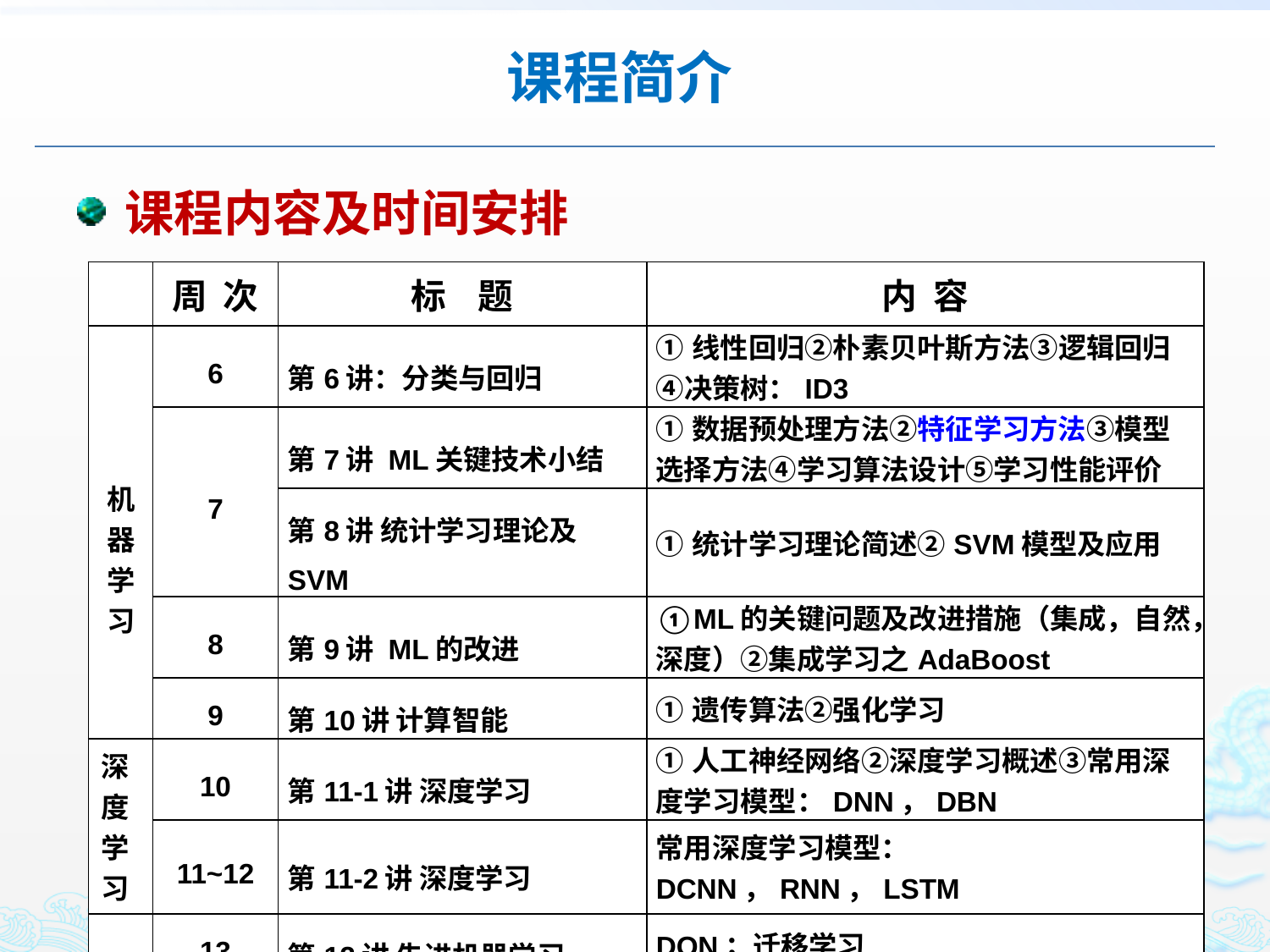

课程简介
课程内容及时间安排
|  | 周 次 | 标 题 | 内 容 |
| --- | --- | --- | --- |
| 机器学习 | 6 | 第6讲：分类与回归 | ①线性回归②朴素贝叶斯方法③逻辑回归④决策树：ID3 |
|  | 7 | 第7讲 ML关键技术小结 | ①数据预处理方法②特征学习方法③模型选择方法④学习算法设计⑤学习性能评价 |
|  |  | 第8讲 统计学习理论及SVM | ①统计学习理论简述②SVM模型及应用 |
|  | 8 | 第9讲 ML的改进 | ①ML的关键问题及改进措施（集成，自然，深度）②集成学习之AdaBoost |
|  | 9 | 第10讲 计算智能 | ①遗传算法②强化学习 |
| 深度学习 | 10 | 第11-1讲 深度学习 | ①人工神经网络②深度学习概述③常用深度学习模型：DNN，DBN |
|  | 11~12 | 第11-2讲 深度学习 | 常用深度学习模型：DCNN，RNN，LSTM |
|  | 13 | 第12讲 先进机器学习 | DQN；迁移学习 |
|  | 14 | 考试与考查（开卷） | 笔试+实践 |